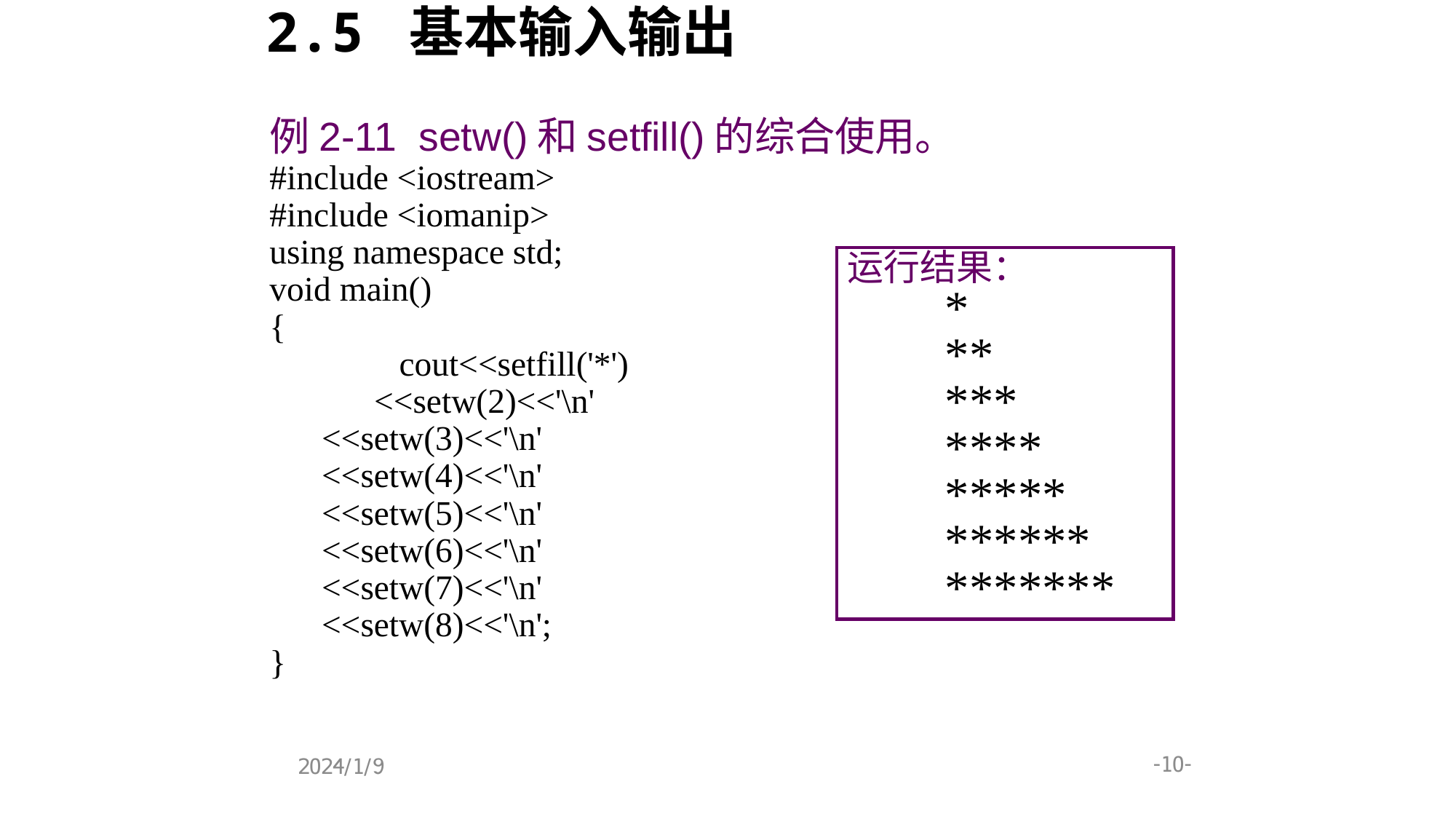

# 2.5 基本输入输出
例2-11  setw()和setfill()的综合使用。
#include <iostream>
#include <iomanip>
using namespace std;
void main()
{
       	cout<<setfill('*')
	         <<setw(2)<<'\n'
		   <<setw(3)<<'\n'
		   <<setw(4)<<'\n'
		   <<setw(5)<<'\n'
		   <<setw(6)<<'\n'
		   <<setw(7)<<'\n'
		   <<setw(8)<<'\n';
}
运行结果：
        *
        **
        ***
        ****
        *****
        ******
        *******
-10-
2024/1/9